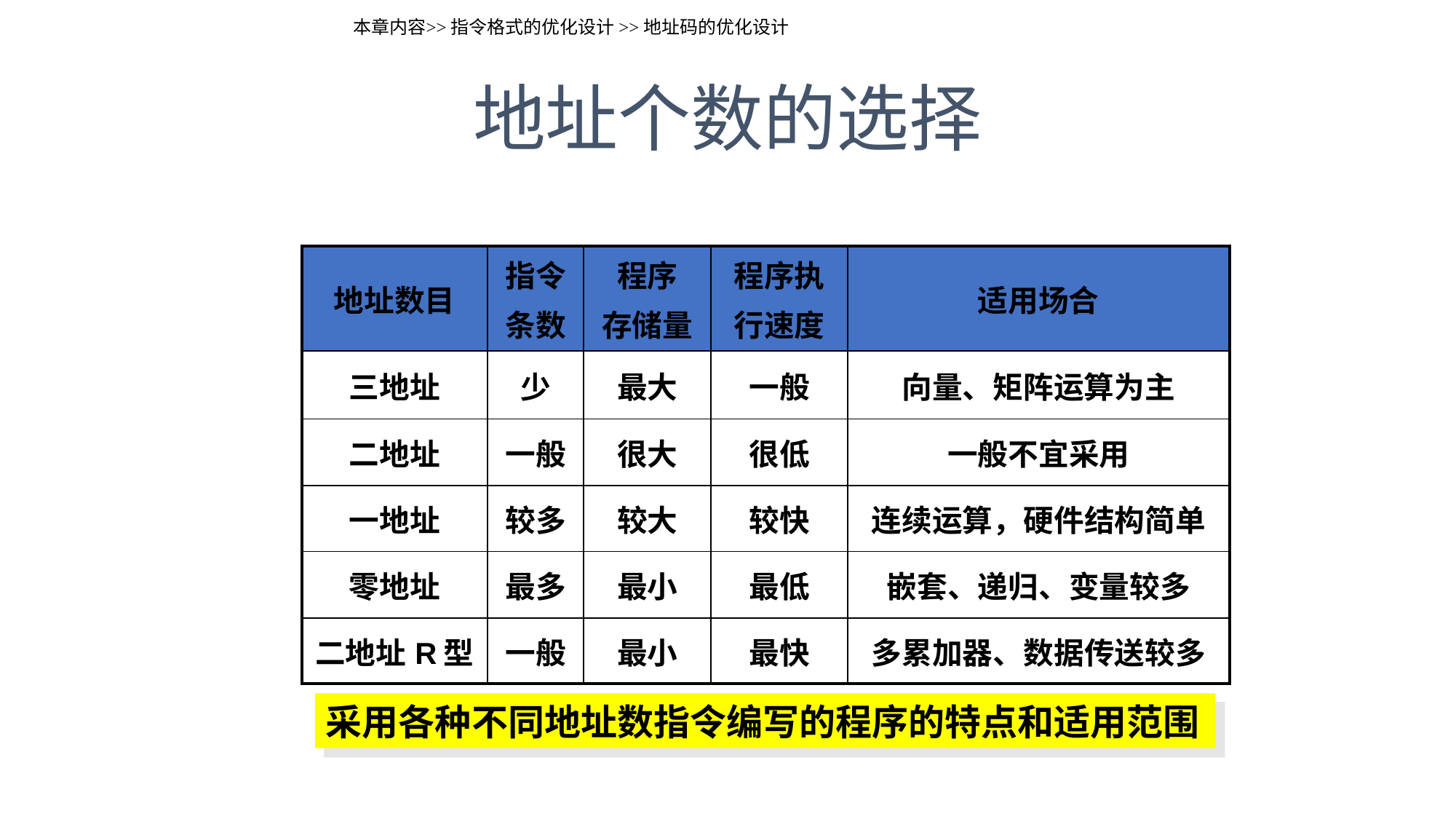

本章内容>>指令格式的优化设计>>地址码的优化设计
# 地址个数的选择
| 地址数目 | 指令 条数 | 程序 存储量 | 程序执 行速度 | 适用场合 |
| --- | --- | --- | --- | --- |
| 三地址 | 少 | 最大 | 一般 | 向量、矩阵运算为主 |
| 二地址 | 一般 | 很大 | 很低 | 一般不宜采用 |
| 一地址 | 较多 | 较大 | 较快 | 连续运算，硬件结构简单 |
| 零地址 | 最多 | 最小 | 最低 | 嵌套、递归、变量较多 |
| 二地址R型 | 一般 | 最小 | 最快 | 多累加器、数据传送较多 |
采用各种不同地址数指令编写的程序的特点和适用范围